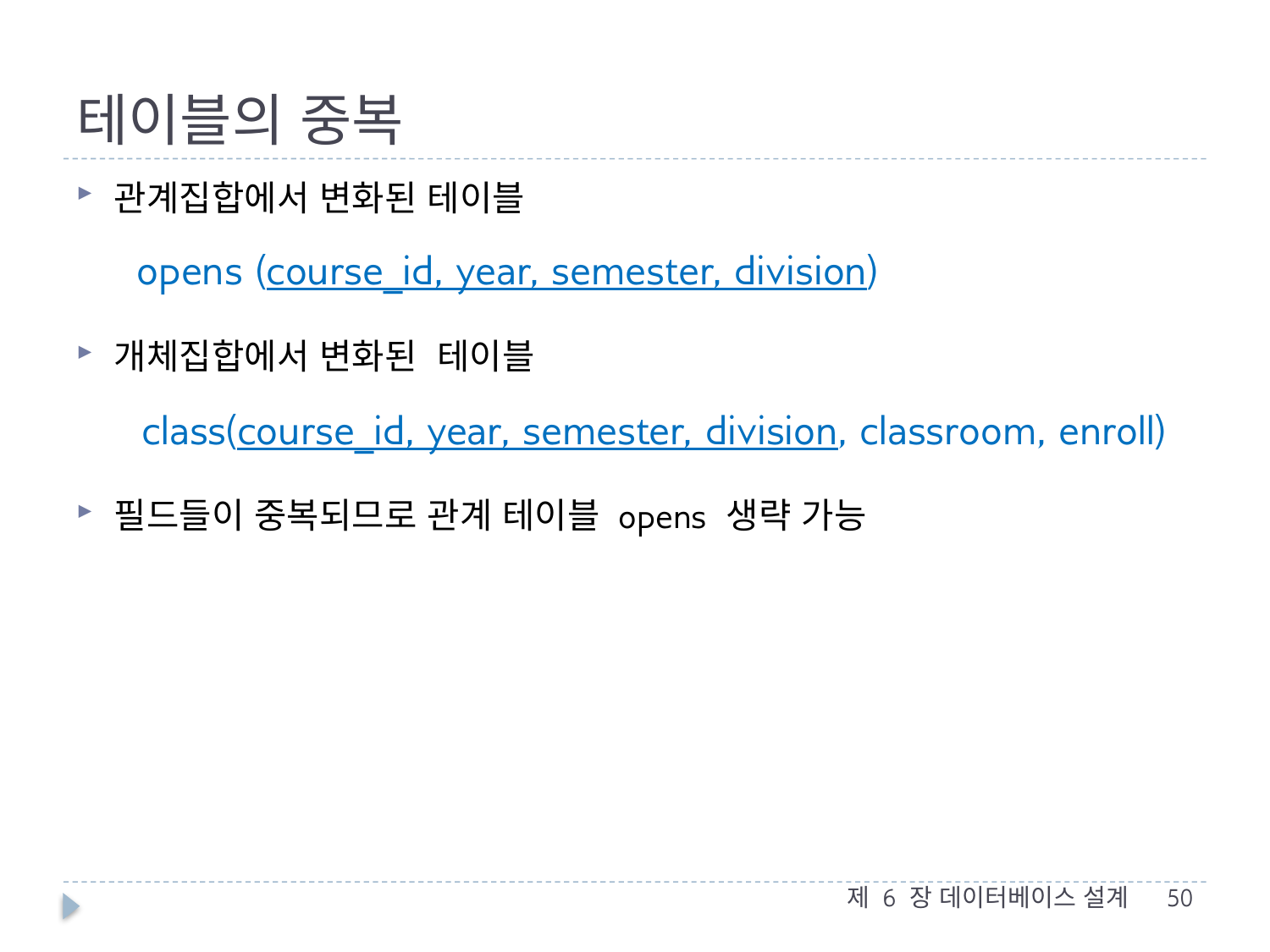

# 테이블의 중복
관계집합에서 변화된 테이블

개체집합에서 변화된  테이블

필드들이 중복되므로 관계 테이블 opens 생략 가능
opens (course_id, year, semester, division)
class(course_id, year, semester, division, classroom, enroll)
제 6 장 데이터베이스 설계
50